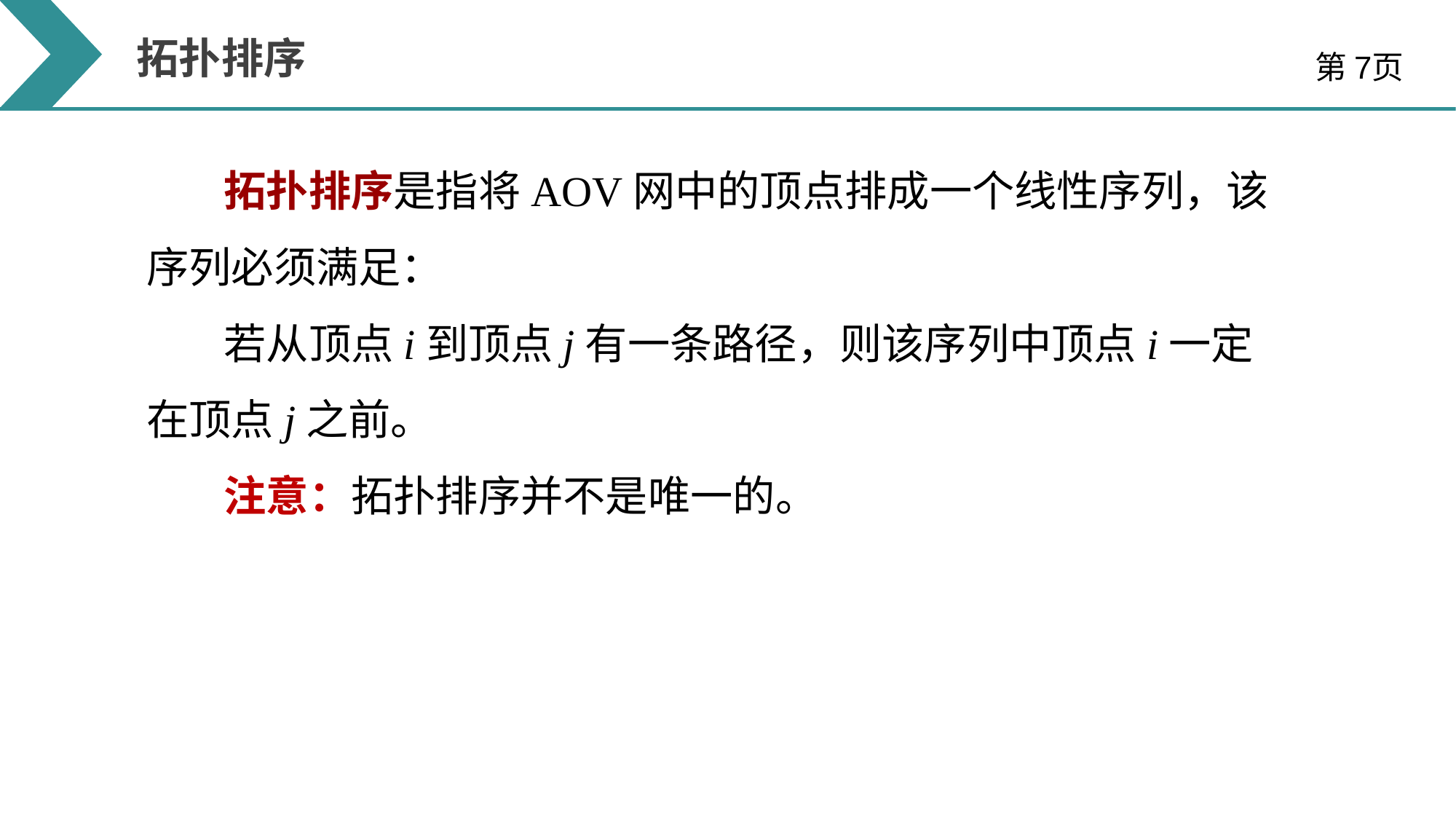

拓扑排序
第7页
拓扑排序是指将AOV网中的顶点排成一个线性序列，该序列必须满足：
若从顶点i到顶点j有一条路径，则该序列中顶点i一定在顶点j之前。
注意：拓扑排序并不是唯一的。